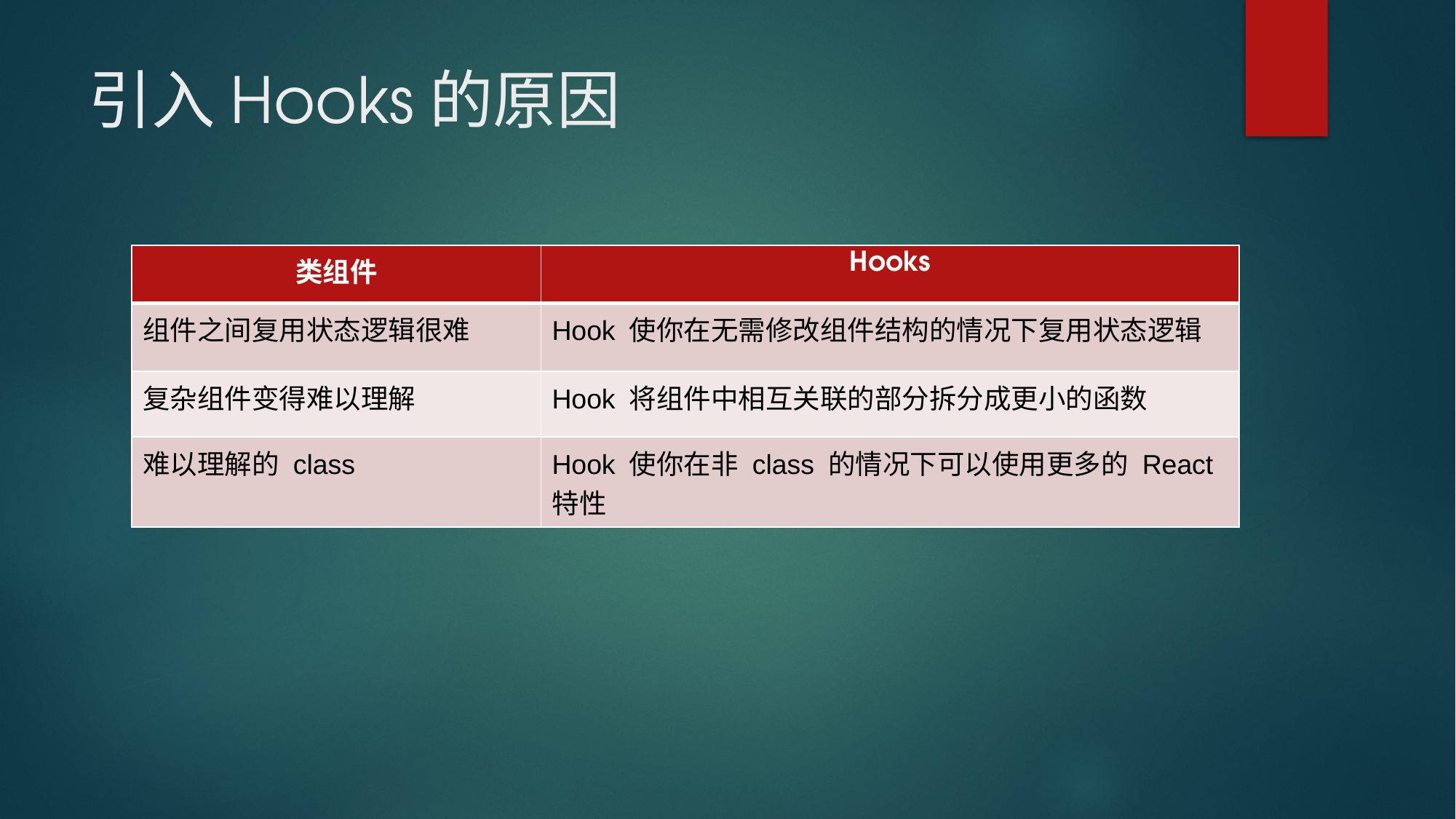

# 引入Hooks的原因
| 类组件 | Hooks |
| --- | --- |
| 组件之间复用状态逻辑很难 | Hook 使你在无需修改组件结构的情况下复用状态逻辑 |
| 复杂组件变得难以理解 | Hook 将组件中相互关联的部分拆分成更小的函数 |
| 难以理解的 class | Hook 使你在非 class 的情况下可以使用更多的 React 特性 |